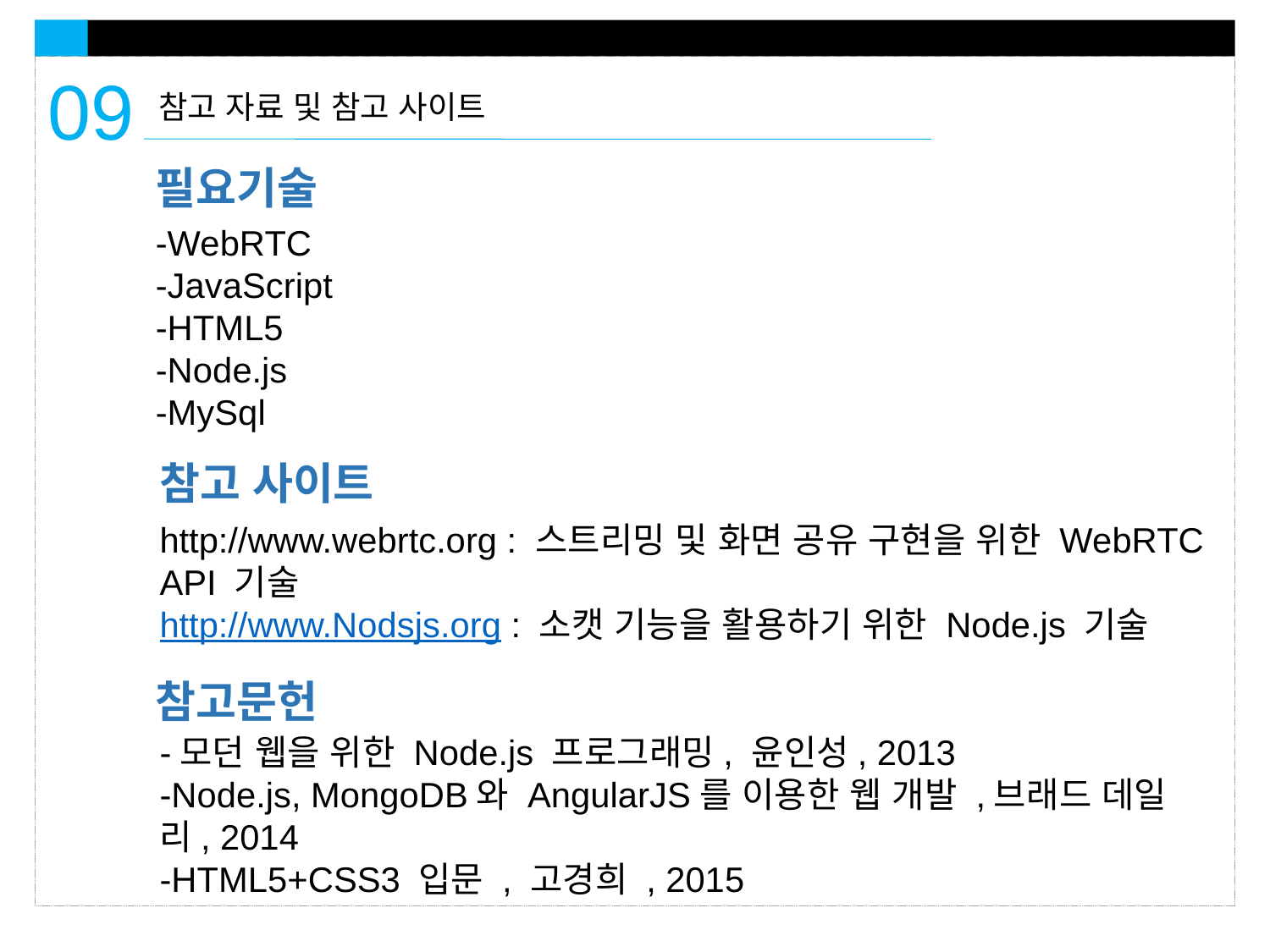

09

참고 자료 및 참고 사이트

필요기술
-WebRTC
-JavaScript
-HTML5
-Node.js
-MySql

참고 사이트

http://www.webrtc.org : 스트리밍 및 화면 공유 구현을 위한 WebRTC API 기술
http://www.Nodsjs.org : 소캣 기능을 활용하기 위한 Node.js 기술

참고문헌
-모던 웹을 위한 Node.js 프로그래밍, 윤인성, 2013
-Node.js, MongoDB와 AngularJS를 이용한 웹 개발 ,브래드 데일리, 2014
-HTML5+CSS3 입문 , 고경희 , 2015